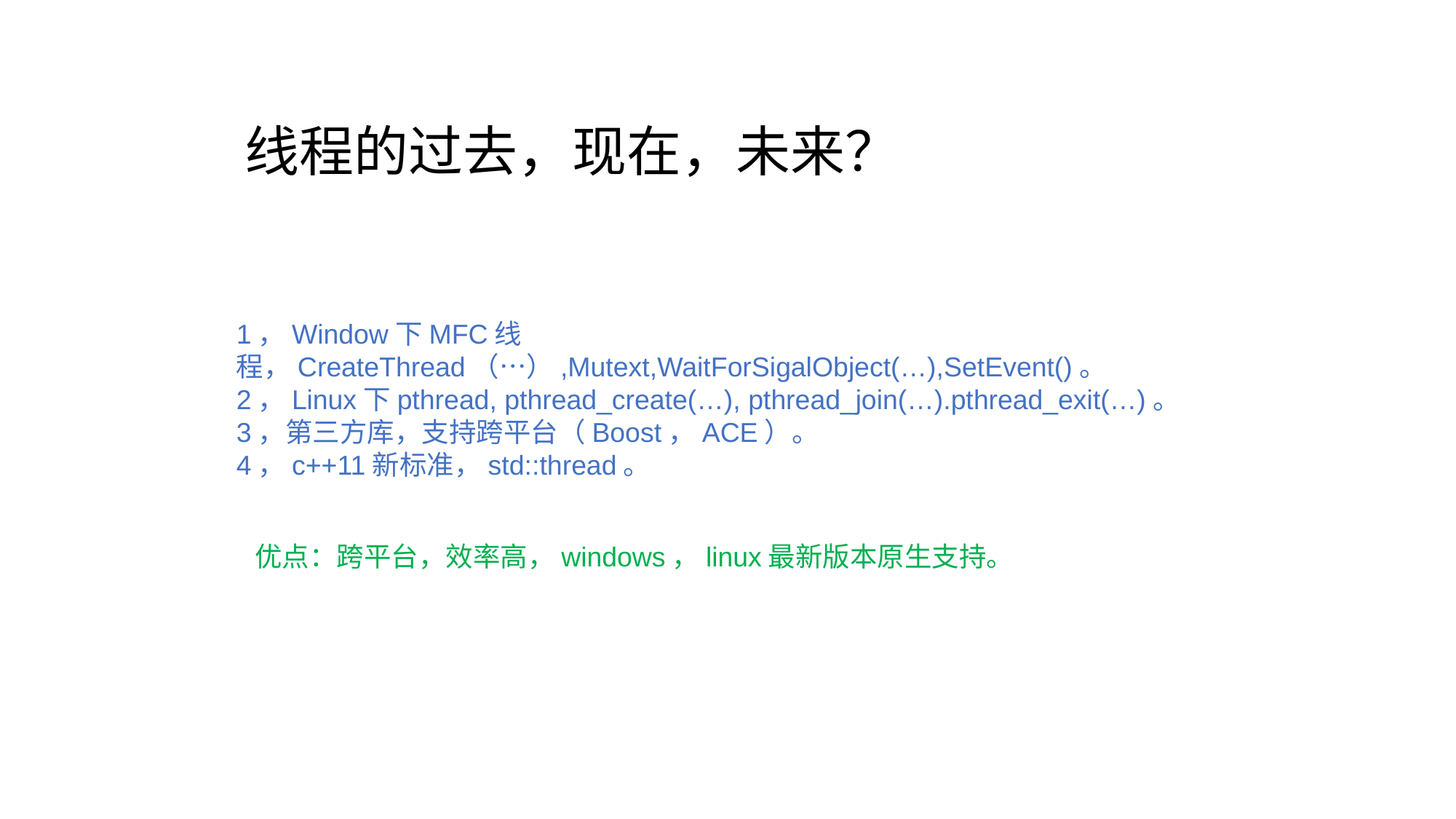

线程的过去，现在，未来？
1，Window下MFC线程，CreateThread（…）,Mutext,WaitForSigalObject(…),SetEvent()。
2，Linux下pthread, pthread_create(…), pthread_join(…).pthread_exit(…)。
3，第三方库，支持跨平台（Boost，ACE）。
4，c++11新标准，std::thread。
优点：跨平台，效率高，windows，linux最新版本原生支持。